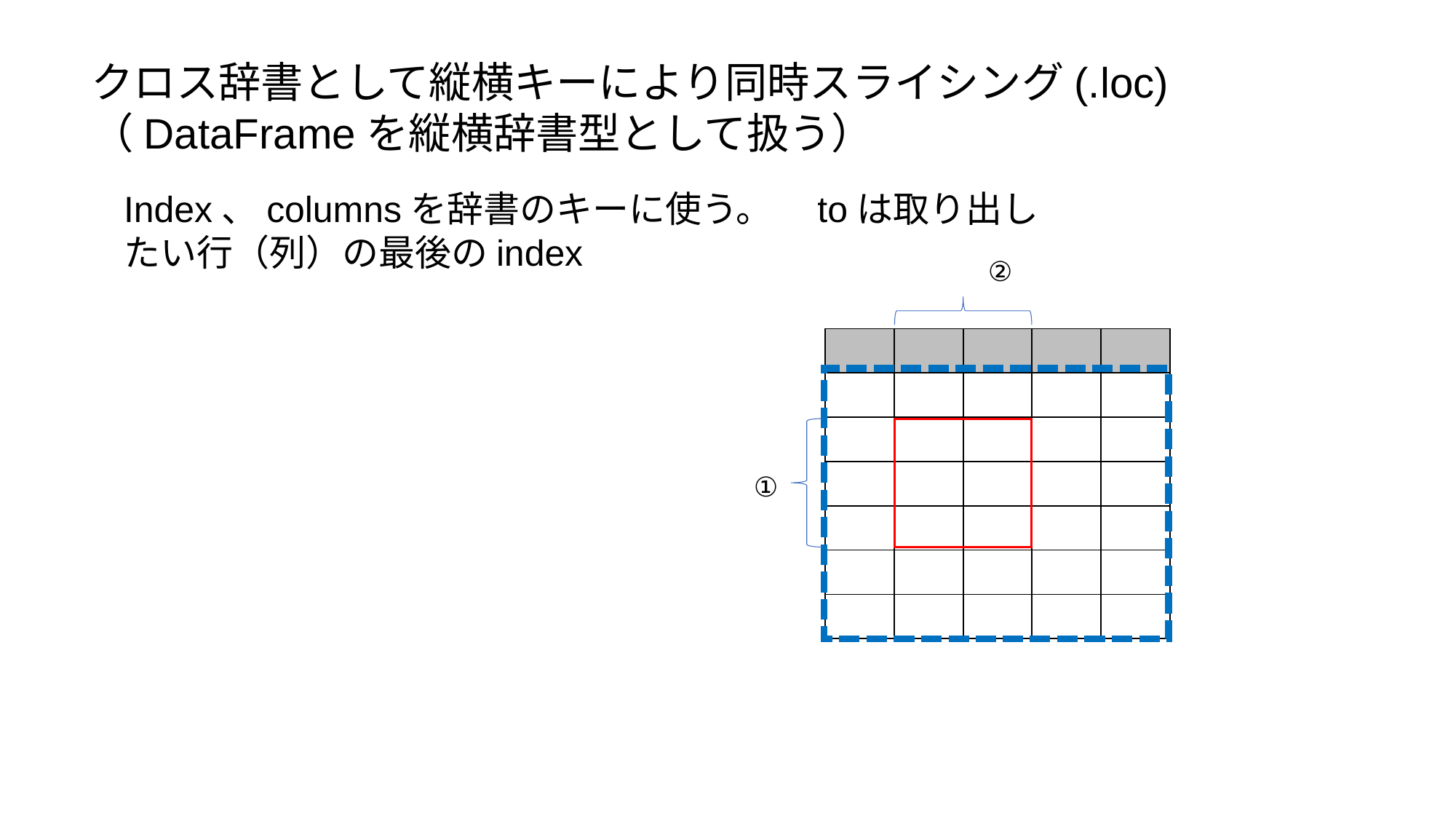

クロス辞書として縦横キーにより同時スライシング(.loc)
（DataFrameを縦横辞書型として扱う）
Index、columnsを辞書のキーに使う。　toは取り出したい行（列）の最後のindex

②
|  |  |  |  |  |
| --- | --- | --- | --- | --- |
|  |  |  |  |  |
|  |  |  |  |  |
|  |  |  |  |  |
|  |  |  |  |  |
|  |  |  |  |  |
|  |  |  |  |  |

①